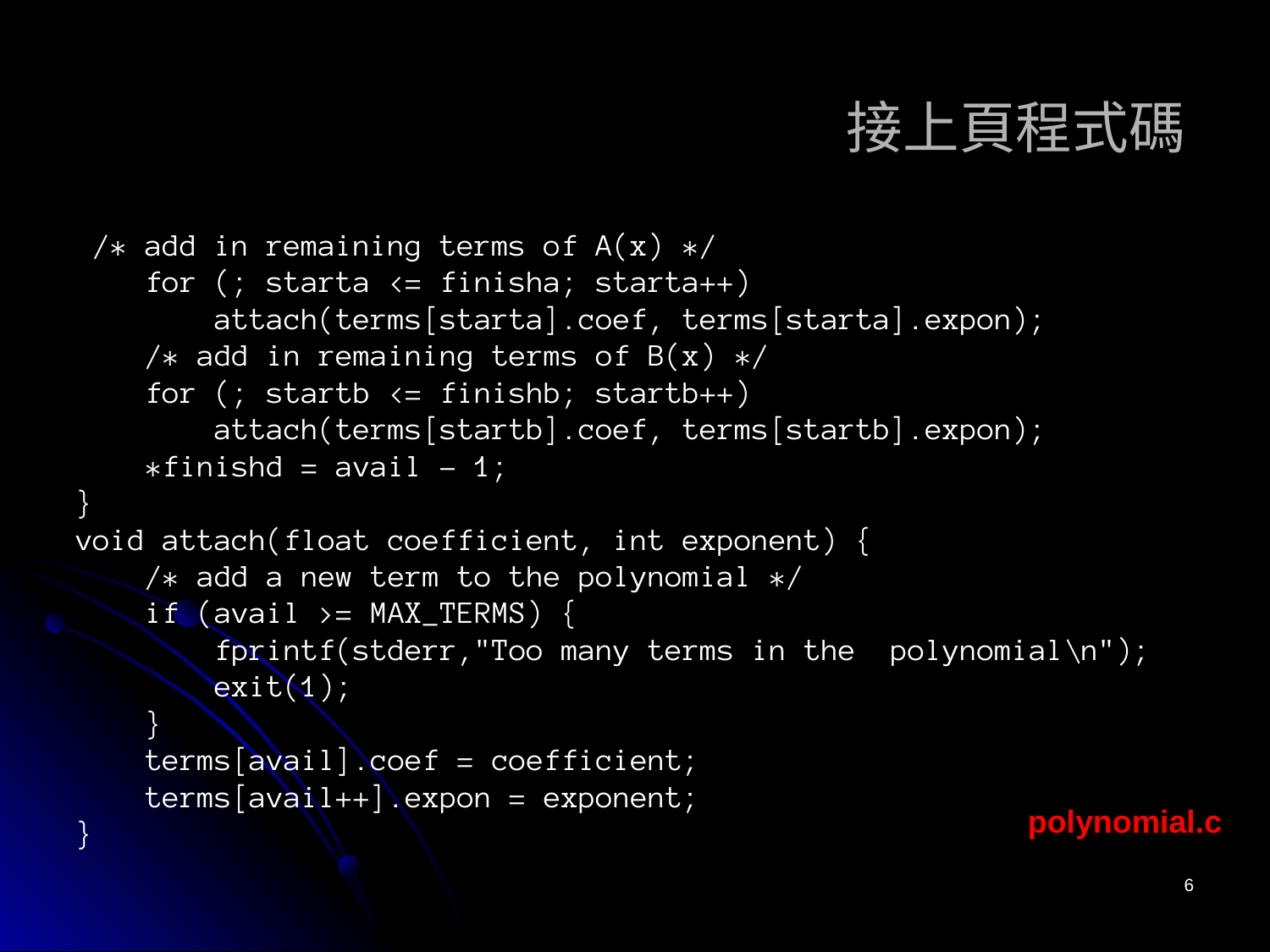

# 接上頁程式碼
 /* add in remaining terms of A(x) */
    for (; starta <= finisha; starta++)
        attach(terms[starta].coef, terms[starta].expon);
    /* add in remaining terms of B(x) */
    for (; startb <= finishb; startb++)
        attach(terms[startb].coef, terms[startb].expon);
    *finishd = avail - 1;
}
void attach(float coefficient, int exponent) {
    /* add a new term to the polynomial */
    if (avail >= MAX_TERMS) {
        fprintf(stderr,"Too many terms in the  polynomial\n");
        exit(1);
    }
    terms[avail].coef = coefficient;
    terms[avail++].expon = exponent;
}
polynomial.c
6